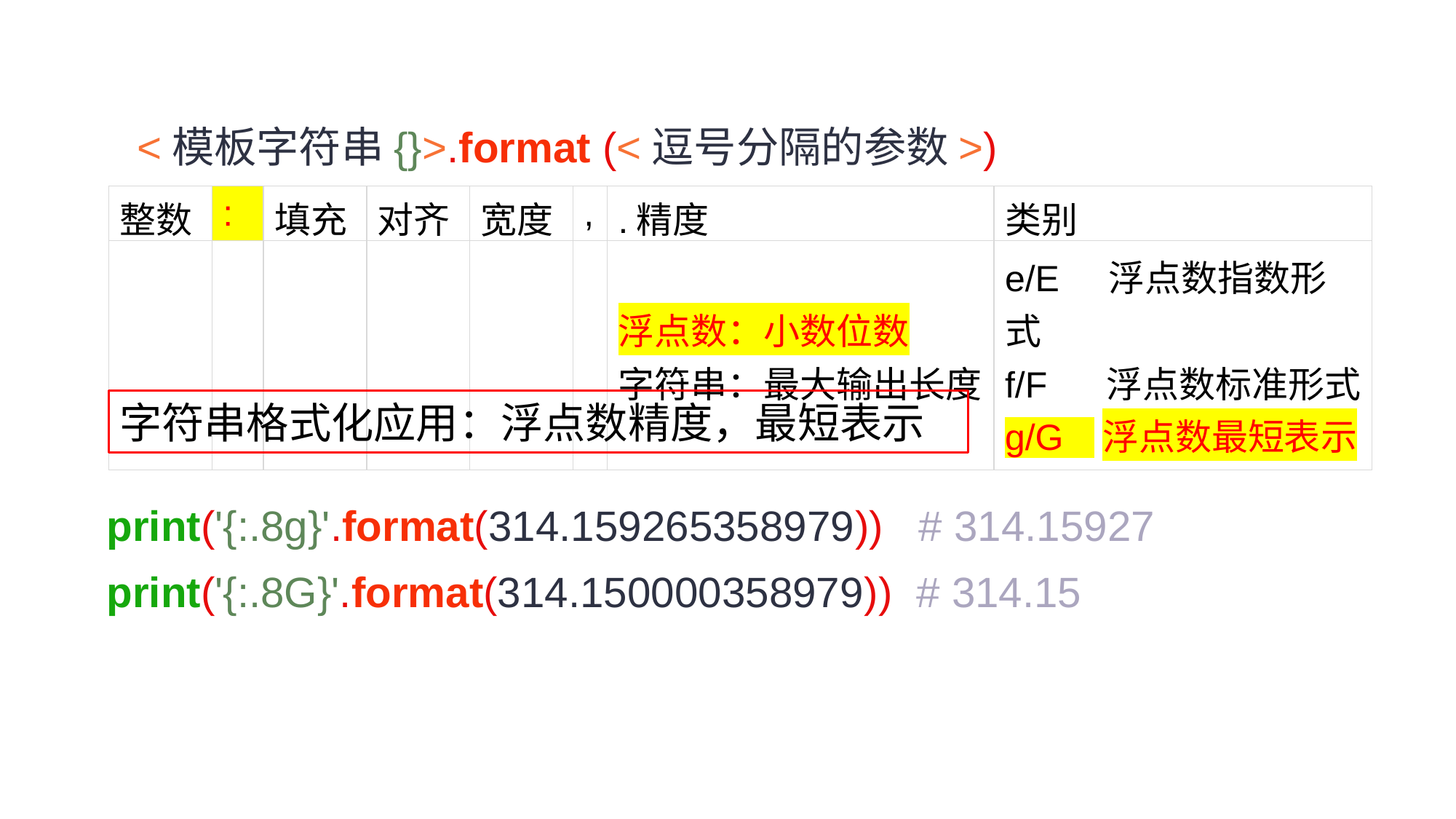

<模板字符串{}>.format (<逗号分隔的参数>)
| 整数 | : | 填充 | 对齐 | 宽度 | , | .精度 | 类别 |
| --- | --- | --- | --- | --- | --- | --- | --- |
|  |  |  |  |  |  | 浮点数：小数位数 字符串：最大输出长度 | e/E 浮点数指数形式 f/F 浮点数标准形式 g/G 浮点数最短表示 |
字符串格式化应用：浮点数精度，最短表示
print('{:.8g}'.format(314.159265358979))   # 314.15927
print('{:.8G}'.format(314.150000358979))  # 314.15